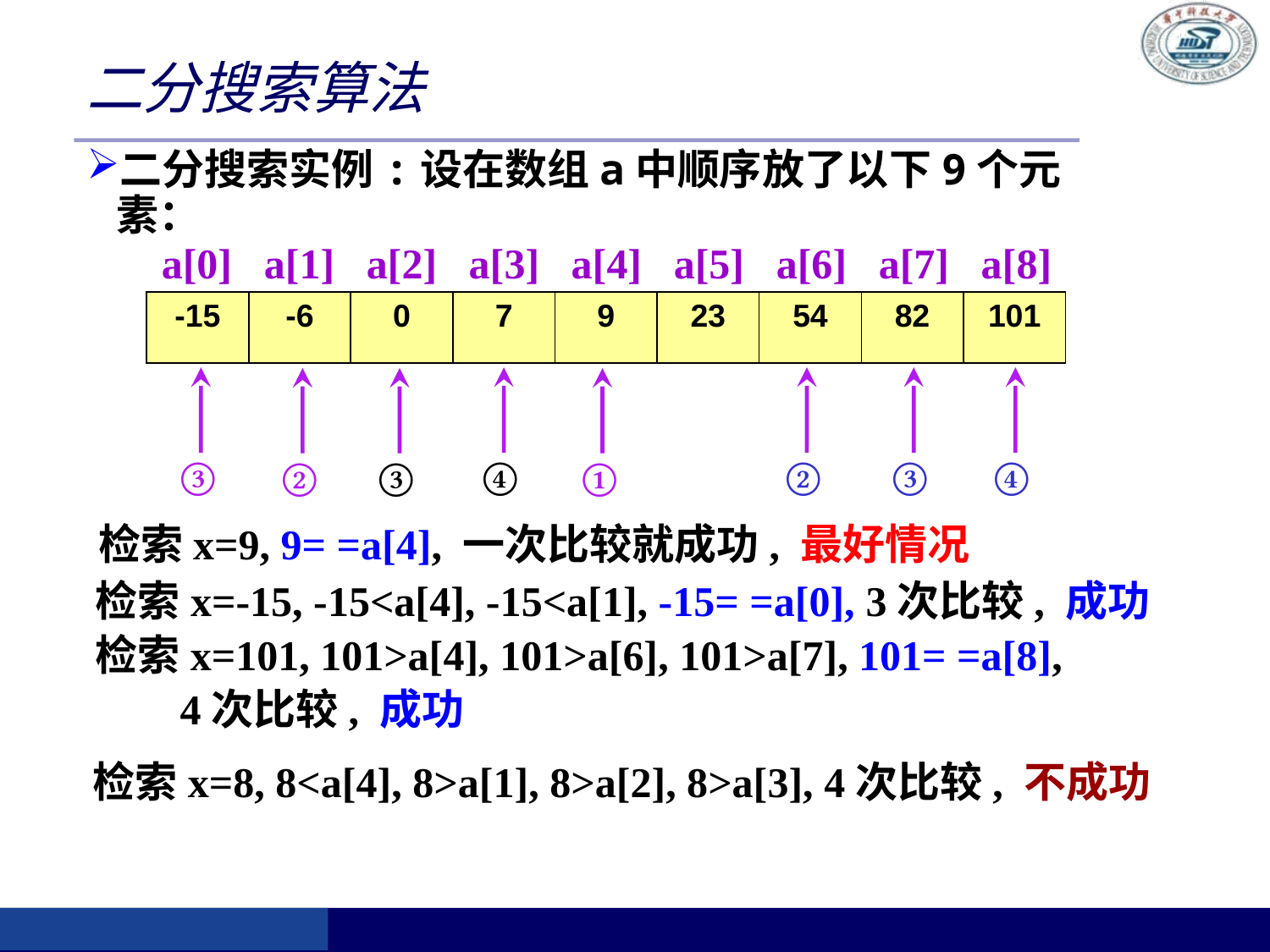

二分搜索算法
二分搜索实例:设在数组a中顺序放了以下9个元素：
a[0]   a[1]   a[2]   a[3]   a[4]   a[5]   a[6]   a[7]   a[8]
| -15 | -6 | 0 | 7 | 9 | 23 | 54 | 82 | 101 |
| --- | --- | --- | --- | --- | --- | --- | --- | --- |

③

④

②

③

④

②

③

①
检索x=9, 9= =a[4], 一次比较就成功, 最好情况
检索x=-15, -15<a[4], -15<a[1], -15= =a[0], 3次比较, 成功
检索x=101, 101>a[4], 101>a[6], 101>a[7], 101= =a[8],
        4次比较, 成功
检索x=8, 8<a[4], 8>a[1], 8>a[2], 8>a[3], 4次比较, 不成功